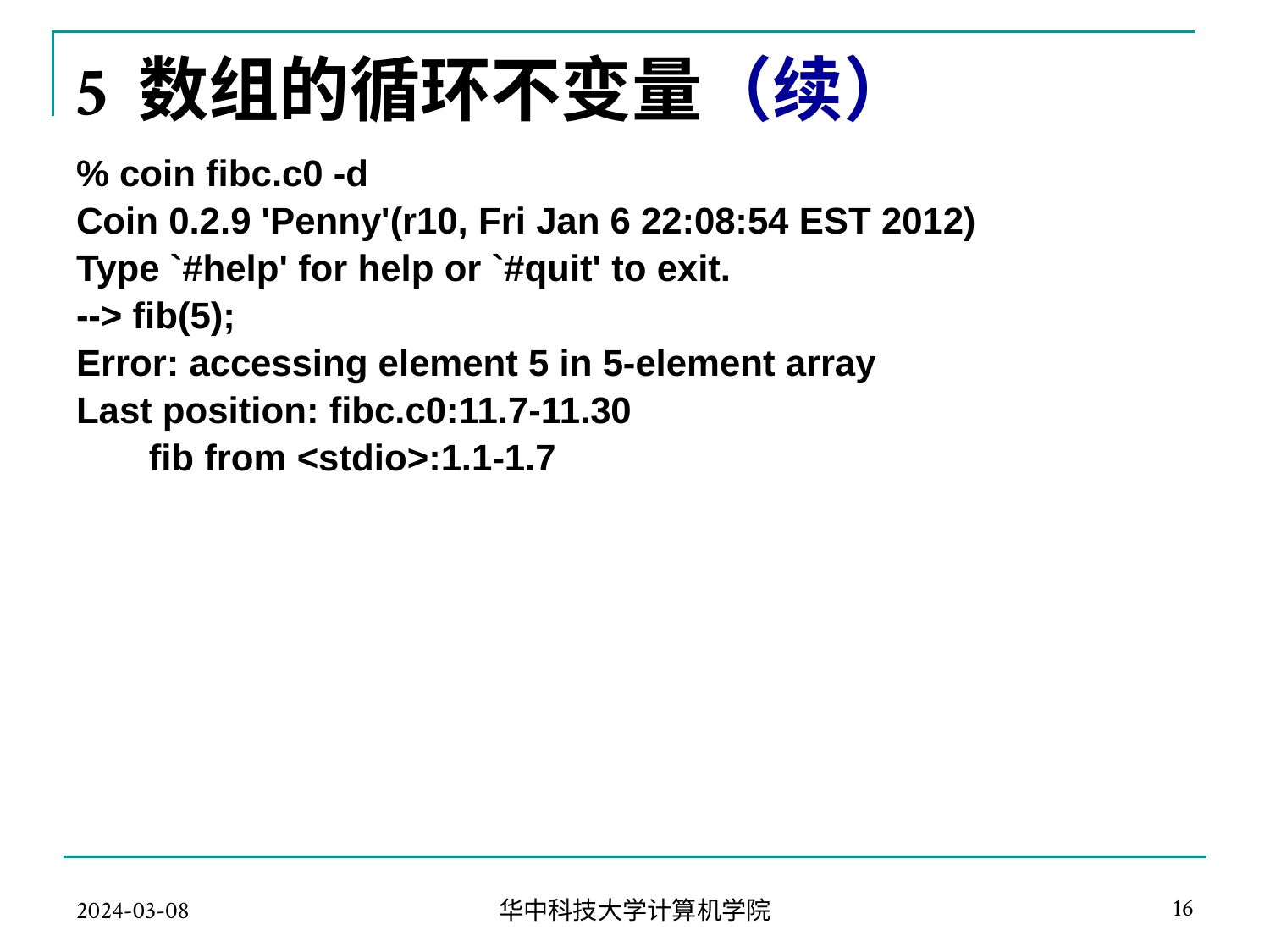

# 5 数组的循环不变量（续）
% coin fibc.c0 -d
Coin 0.2.9 'Penny'(r10, Fri Jan 6 22:08:54 EST 2012)
Type `#help' for help or `#quit' to exit.
--> fib(5);
Error: accessing element 5 in 5-element array
Last position: fibc.c0:11.7-11.30
       fib from <stdio>:1.1-1.7
2024-03-08
16
华中科技大学计算机学院